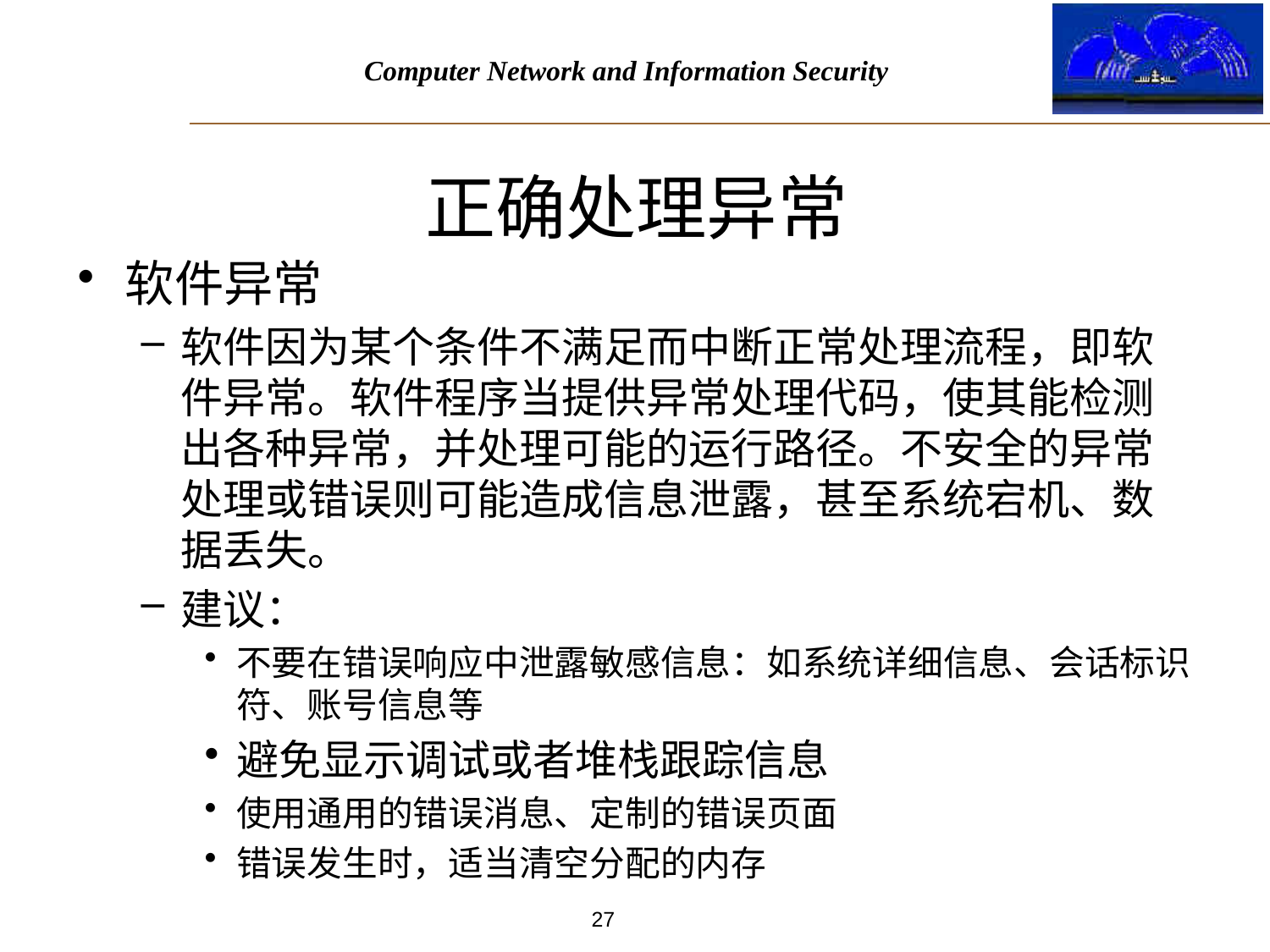

正确处理异常
软件异常
软件因为某个条件不满足而中断正常处理流程，即软件异常。软件程序当提供异常处理代码，使其能检测出各种异常，并处理可能的运行路径。不安全的异常处理或错误则可能造成信息泄露，甚至系统宕机、数据丢失。
建议：
不要在错误响应中泄露敏感信息：如系统详细信息、会话标识符、账号信息等
避免显示调试或者堆栈跟踪信息
使用通用的错误消息、定制的错误页面
错误发生时，适当清空分配的内存
27